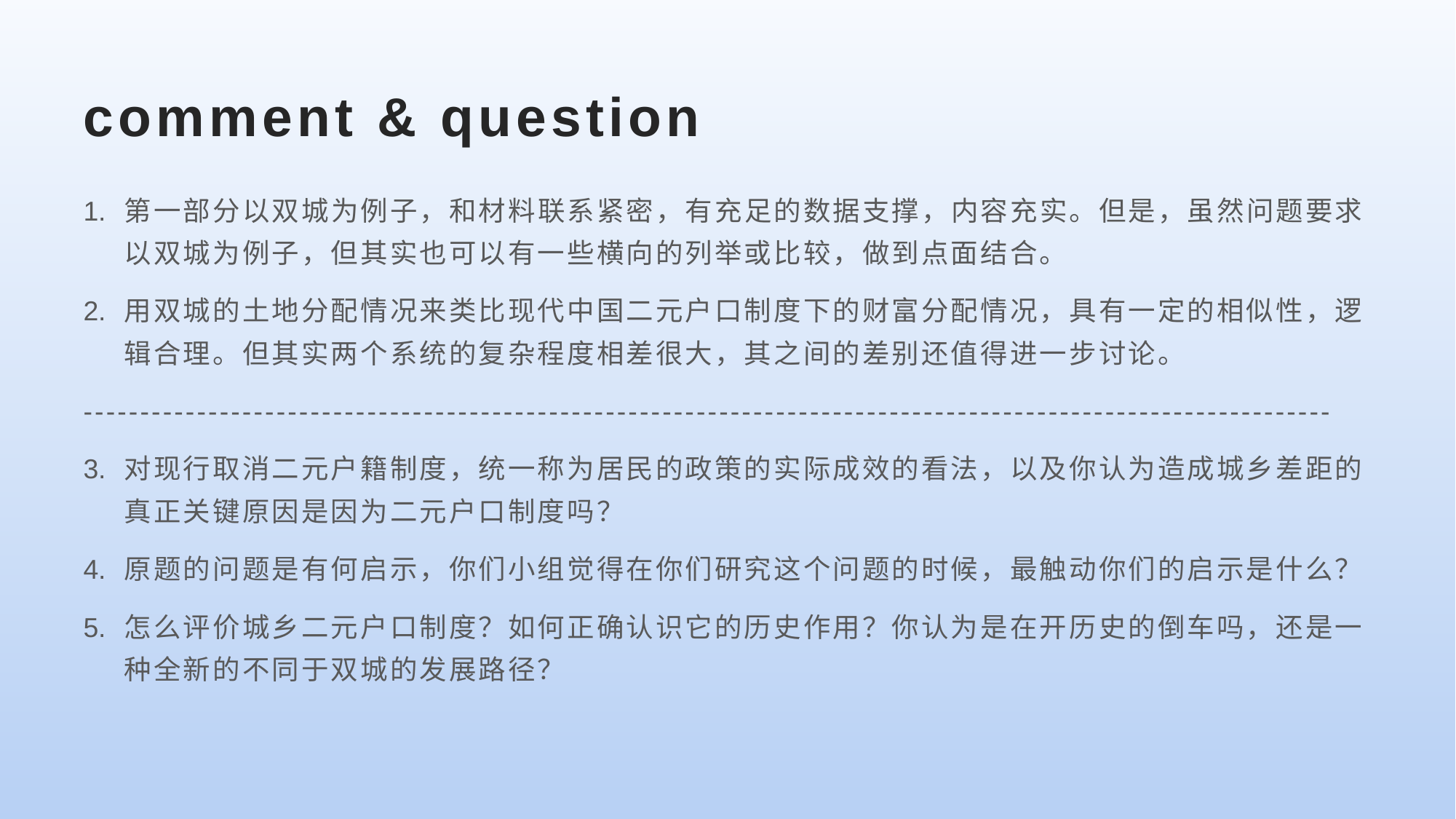

# comment & question
第一部分以双城为例子，和材料联系紧密，有充足的数据支撑，内容充实。但是，虽然问题要求以双城为例子，但其实也可以有一些横向的列举或比较，做到点面结合。
用双城的土地分配情况来类比现代中国二元户口制度下的财富分配情况，具有一定的相似性，逻辑合理。但其实两个系统的复杂程度相差很大，其之间的差别还值得进一步讨论。
--------------------------------------------------------------------------------------------------------------
对现行取消二元户籍制度，统一称为居民的政策的实际成效的看法，以及你认为造成城乡差距的真正关键原因是因为二元户口制度吗？
原题的问题是有何启示，你们小组觉得在你们研究这个问题的时候，最触动你们的启示是什么？
怎么评价城乡二元户口制度？如何正确认识它的历史作用？你认为是在开历史的倒车吗，还是一种全新的不同于双城的发展路径？